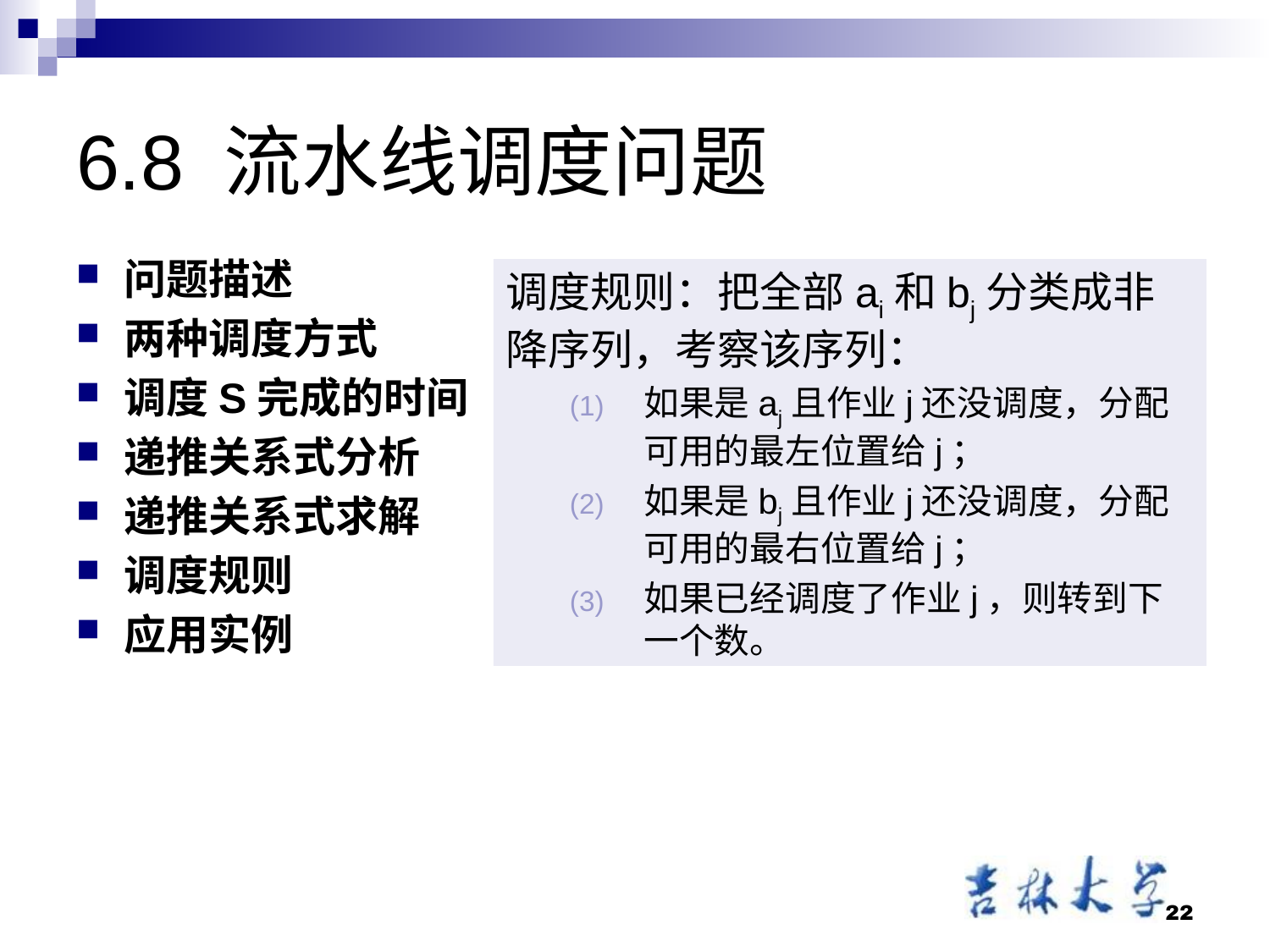

# 6.8 流水线调度问题
问题描述
两种调度方式
调度S完成的时间
递推关系式分析
递推关系式求解
调度规则
应用实例
调度规则：把全部ai和bj分类成非降序列，考察该序列：
如果是aj且作业j还没调度，分配可用的最左位置给j；
如果是bj且作业j还没调度，分配可用的最右位置给j；
如果已经调度了作业j，则转到下一个数。
22